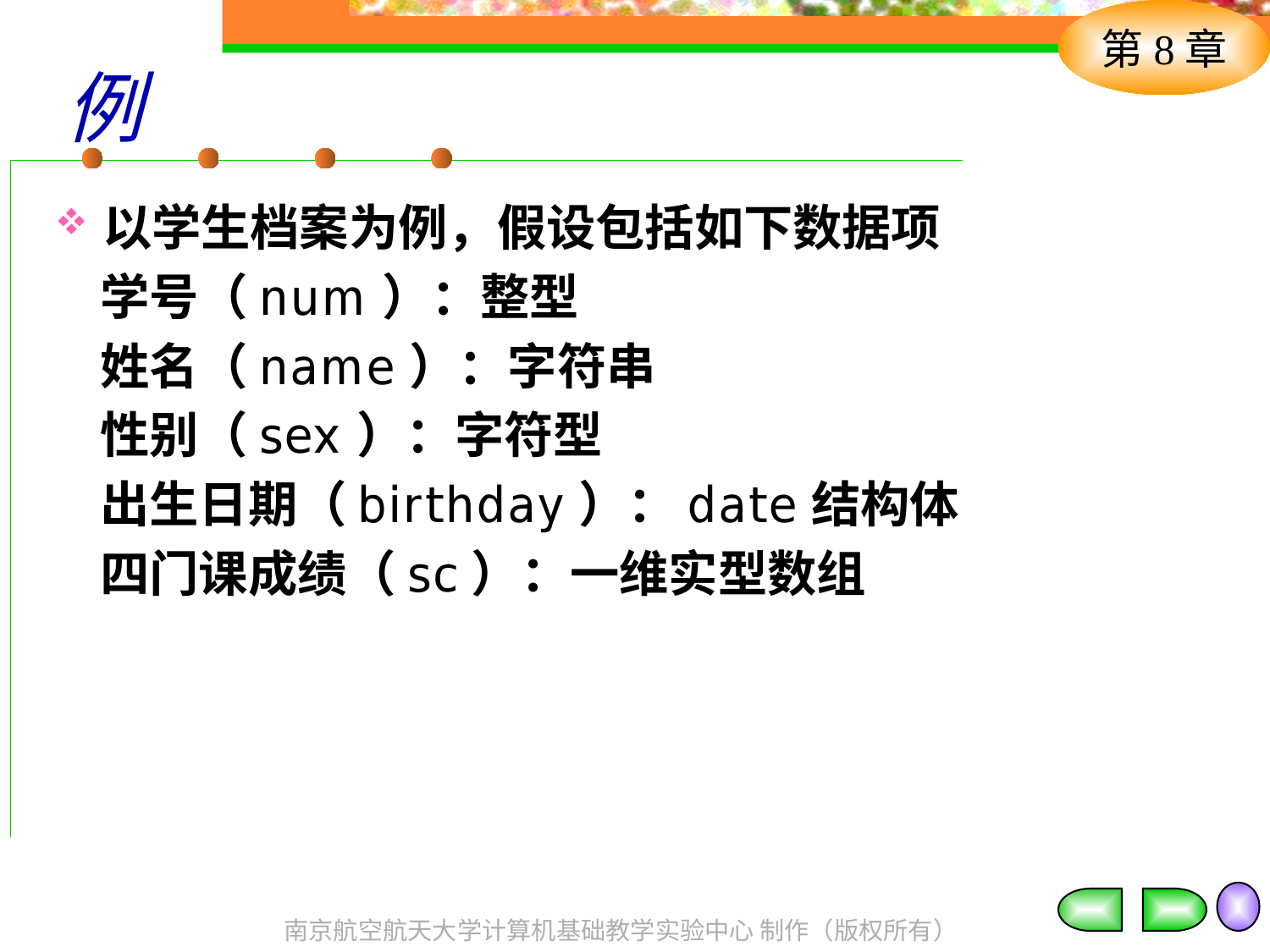

# 例
以学生档案为例，假设包括如下数据项
   学号（num）：整型
   姓名（name）：字符串
   性别（sex）：字符型
   出生日期（birthday）：date结构体
   四门课成绩（sc）：一维实型数组